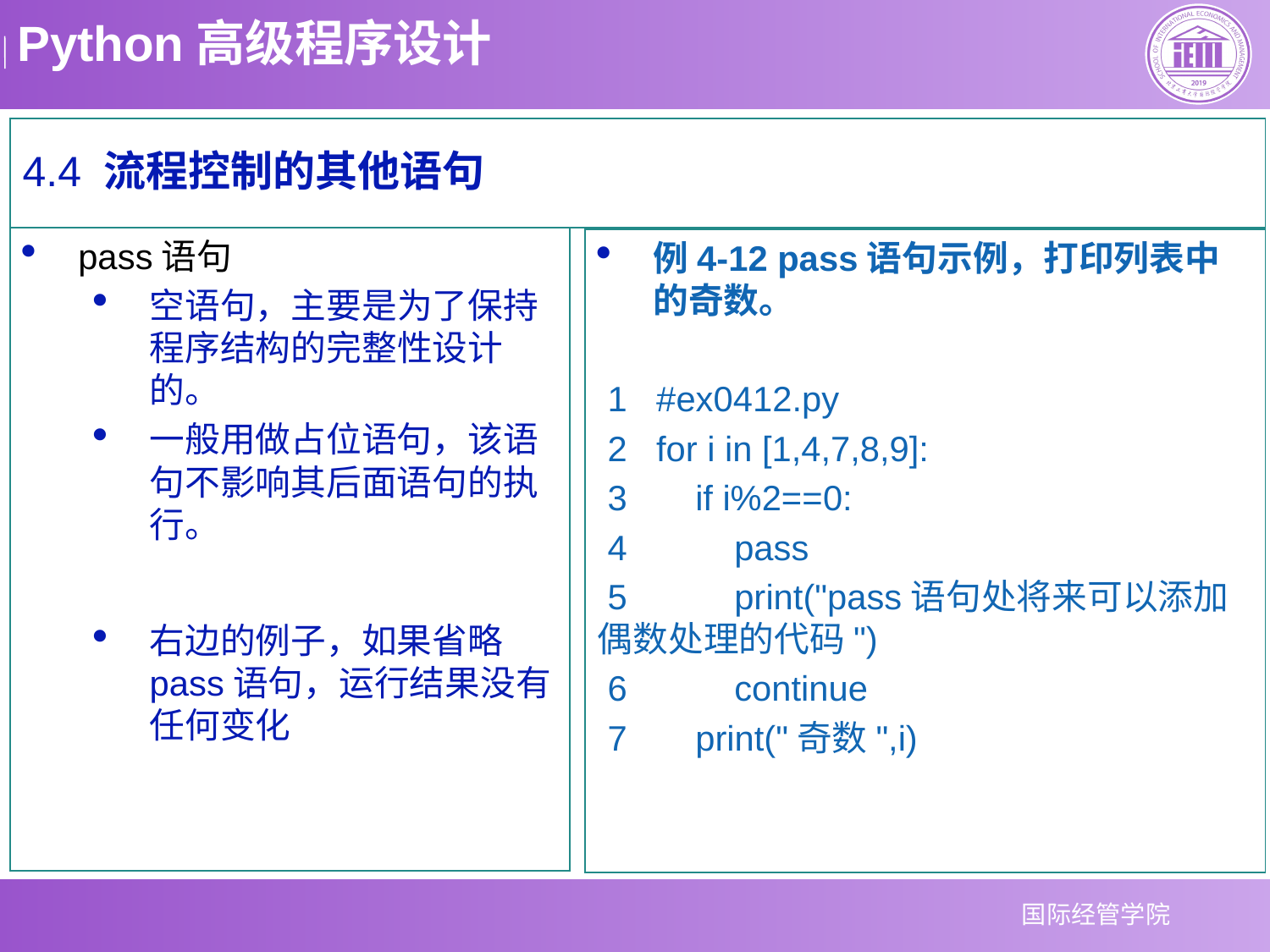

4.4 流程控制的其他语句
pass语句
空语句，主要是为了保持程序结构的完整性设计的。
一般用做占位语句，该语句不影响其后面语句的执行。

右边的例子，如果省略pass语句，运行结果没有任何变化

例4-12 pass语句示例，打印列表中的奇数。

 1   #ex0412.py
 2   for i in [1,4,7,8,9]:
 3       if i%2==0:
 4           pass
 5           print("pass语句处将来可以添加偶数处理的代码")
 6           continue
 7       print("奇数",i)